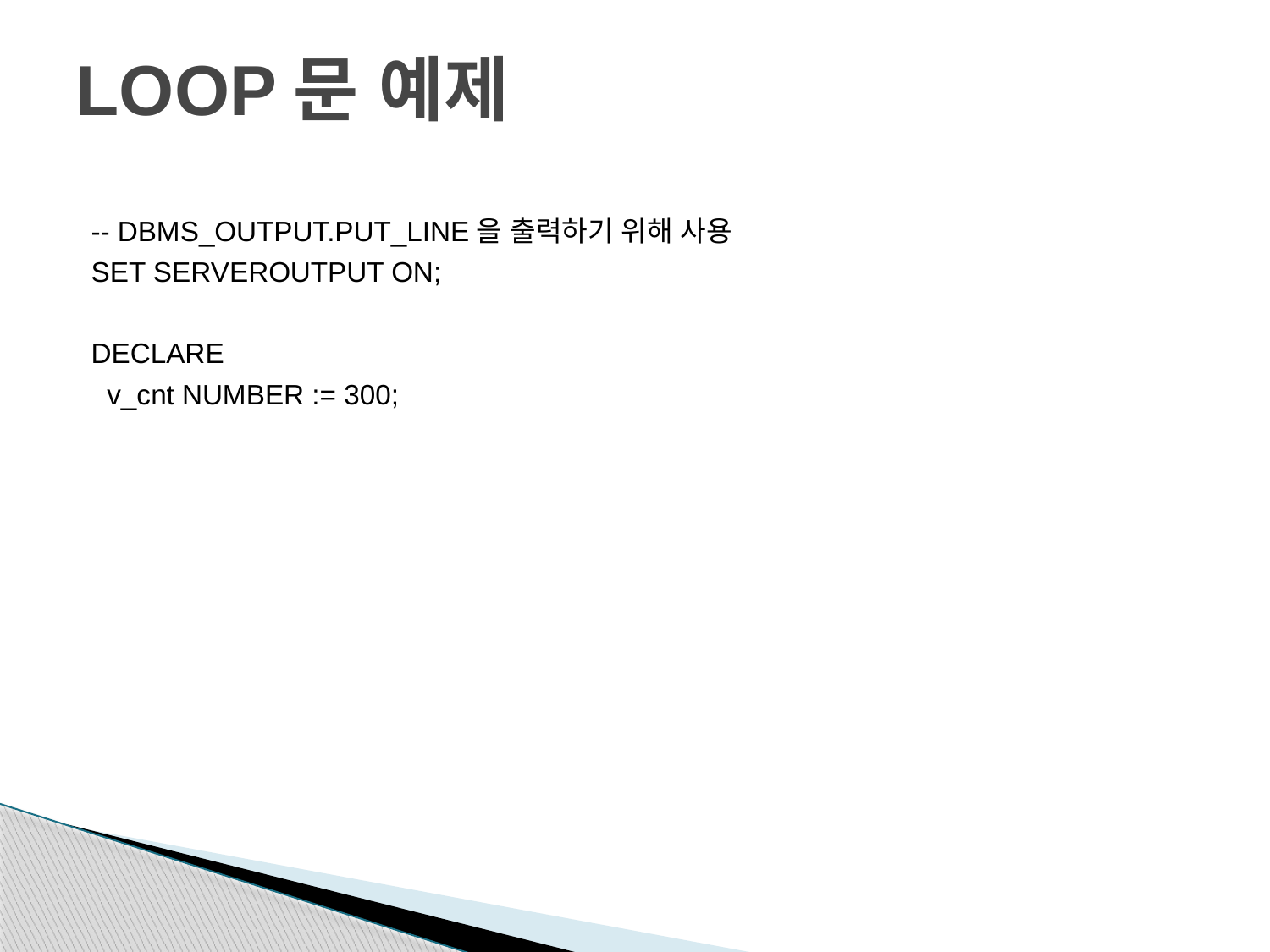

# LOOP문 예제

-- DBMS_OUTPUT.PUT_LINE을 출력하기 위해 사용
SET SERVEROUTPUT ON;

DECLARE
  v_cnt NUMBER := 300;